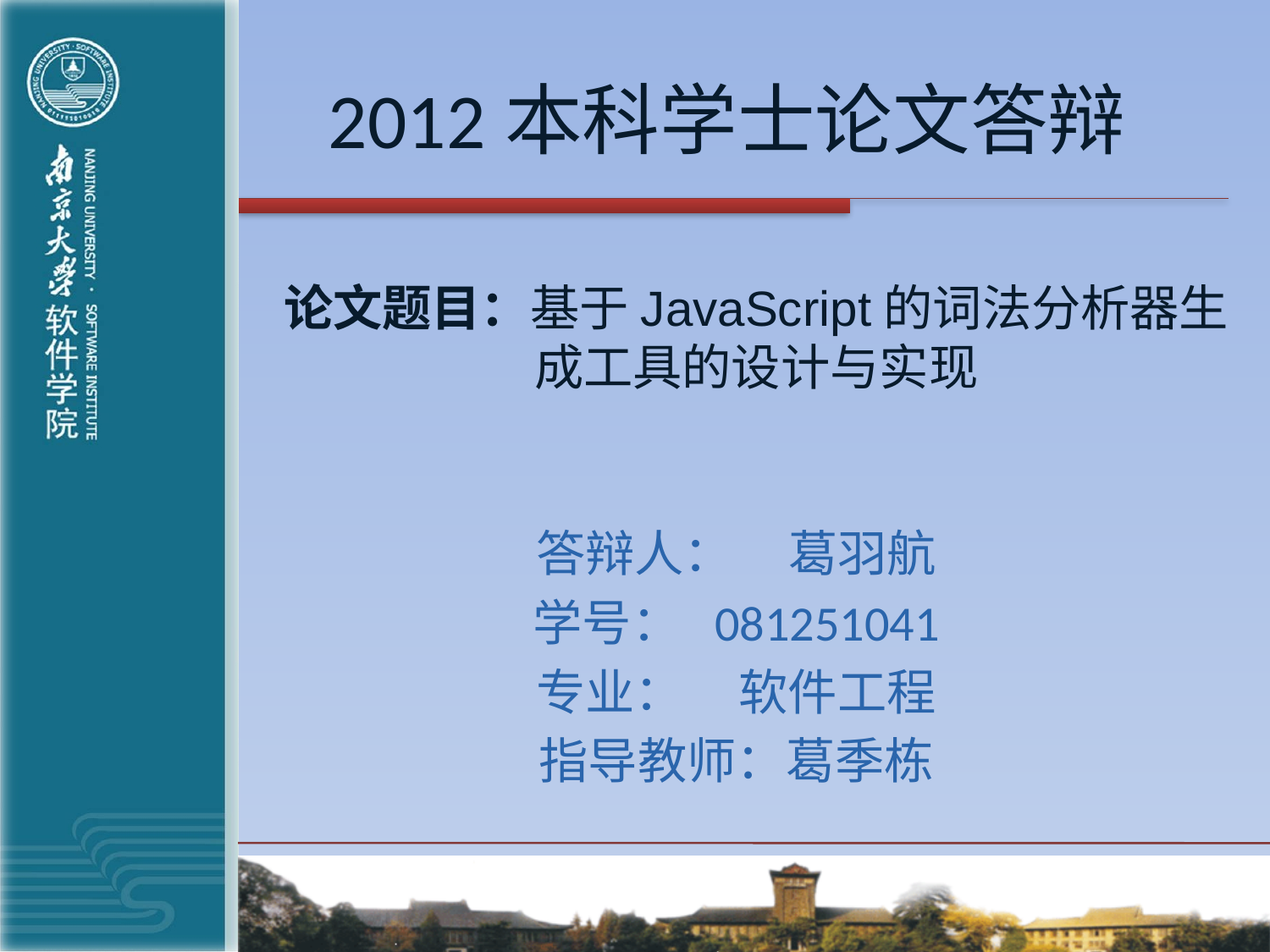

# 2012本科学士论文答辩
论文题目：基于JavaScript的词法分析器生成工具的设计与实现
答辩人：     葛羽航
学号：  081251041
专业：     软件工程
指导教师：葛季栋